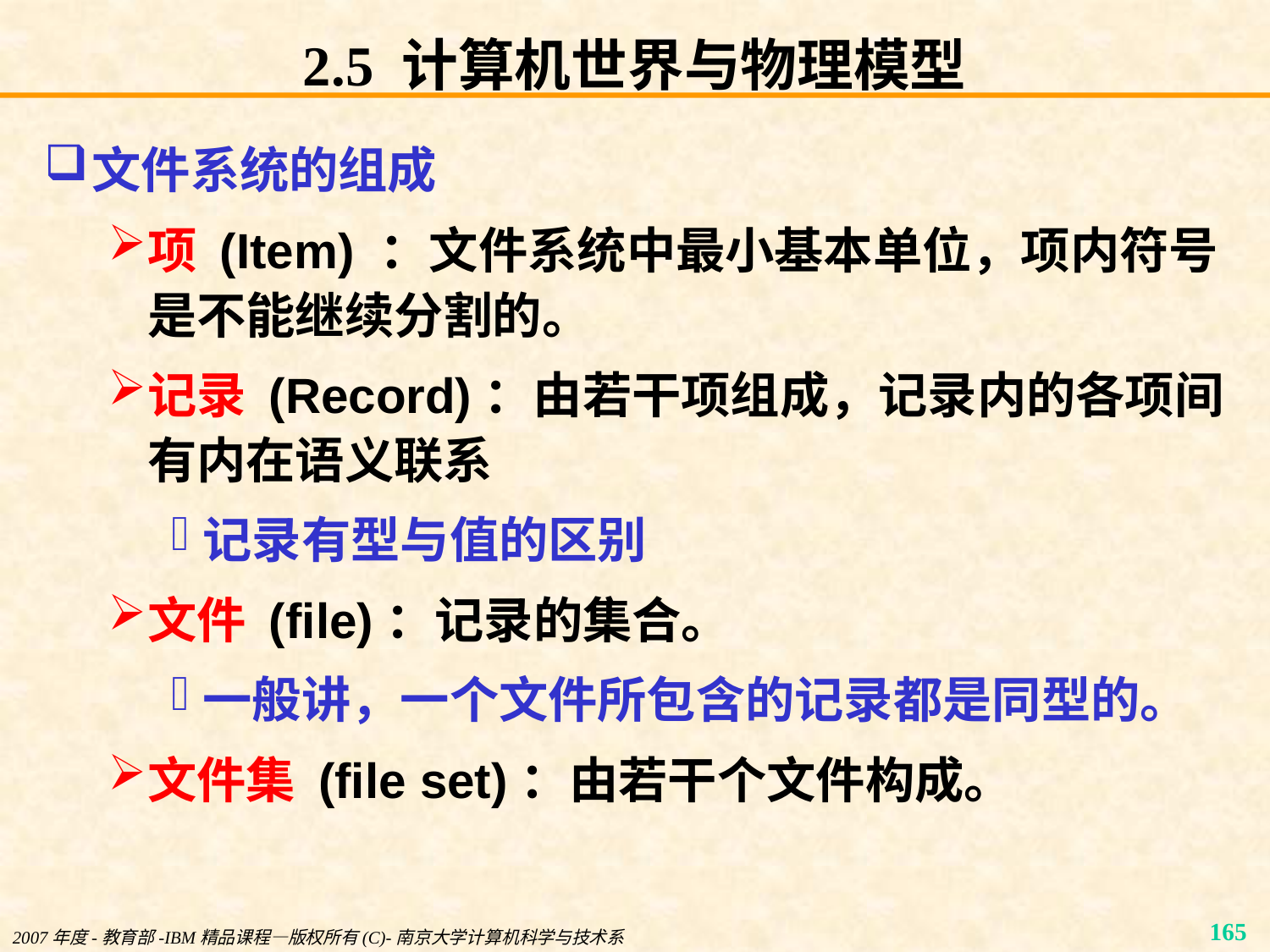

# 2.5 计算机世界与物理模型
文件系统的组成
项 (Item) ：文件系统中最小基本单位，项内符号是不能继续分割的。
记录 (Record)：由若干项组成，记录内的各项间有内在语义联系
记录有型与值的区别
文件 (file)：记录的集合。
一般讲，一个文件所包含的记录都是同型的。
文件集 (file set)：由若干个文件构成。
165
2007年度-教育部-IBM精品课程—版权所有(C)-南京大学计算机科学与技术系